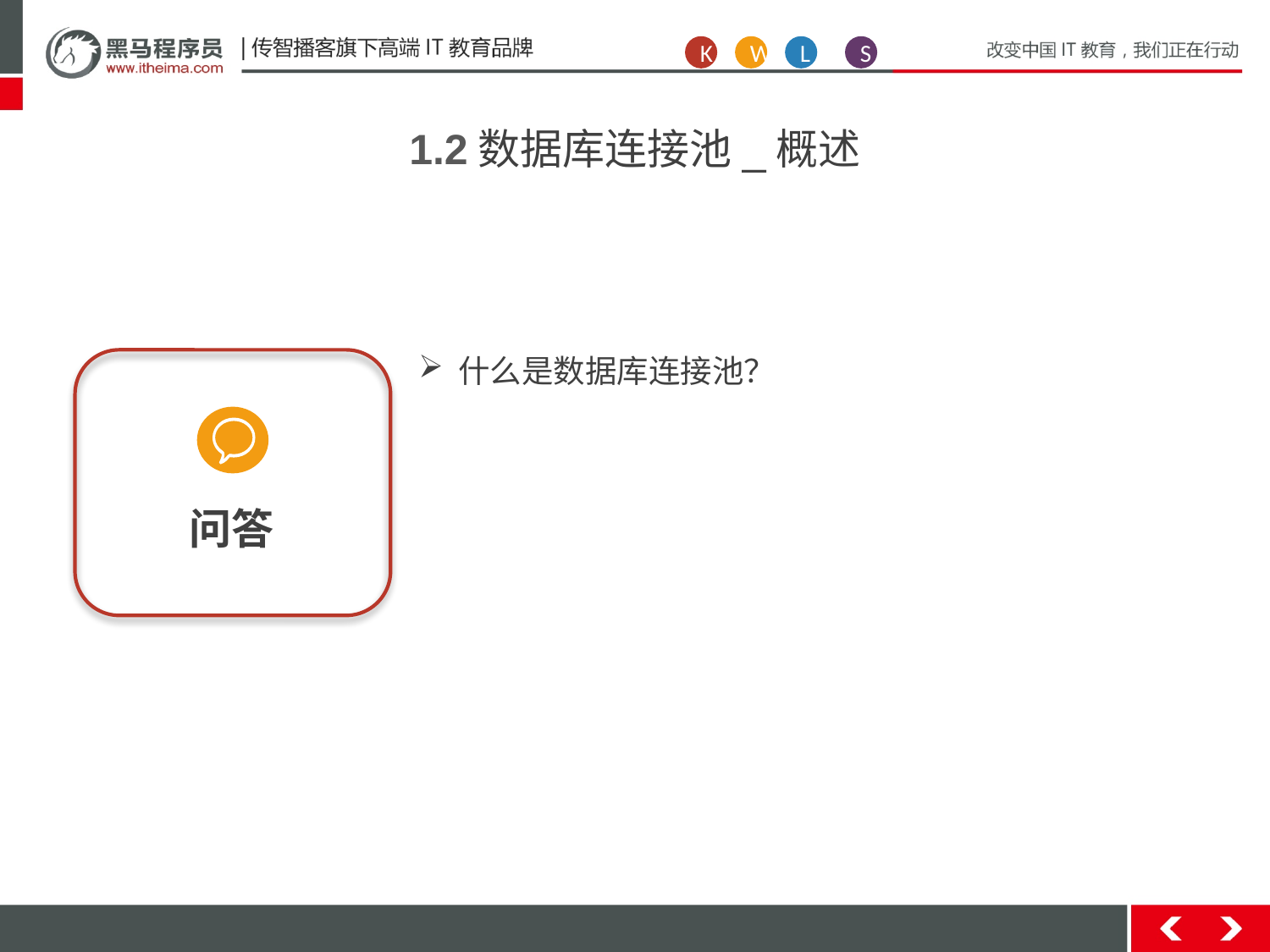

K
W
L
S
1.2数据库连接池_概述

什么是数据库连接池？

问答